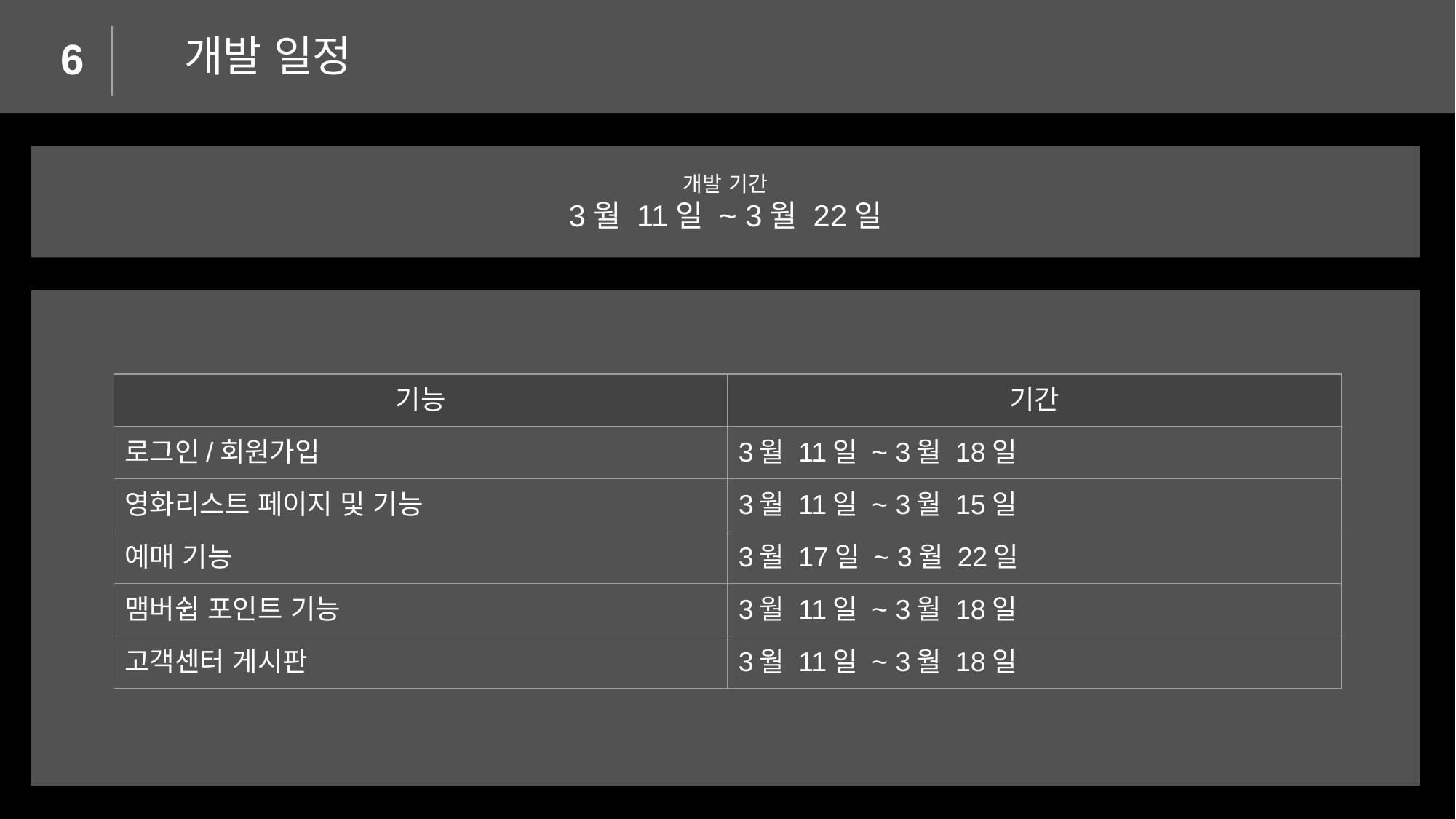

개발 일정
6
개발 기간
3월 11일 ~ 3월 22일

| 기능 | 기간 |
| --- | --- |
| 로그인/회원가입 | 3월 11일 ~ 3월 18일 |
| 영화리스트 페이지 및 기능 | 3월 11일 ~ 3월 15일 |
| 예매 기능 | 3월 17일 ~ 3월 22일 |
| 맴버쉽 포인트 기능 | 3월 11일 ~ 3월 18일 |
| 고객센터 게시판 | 3월 11일 ~ 3월 18일 |